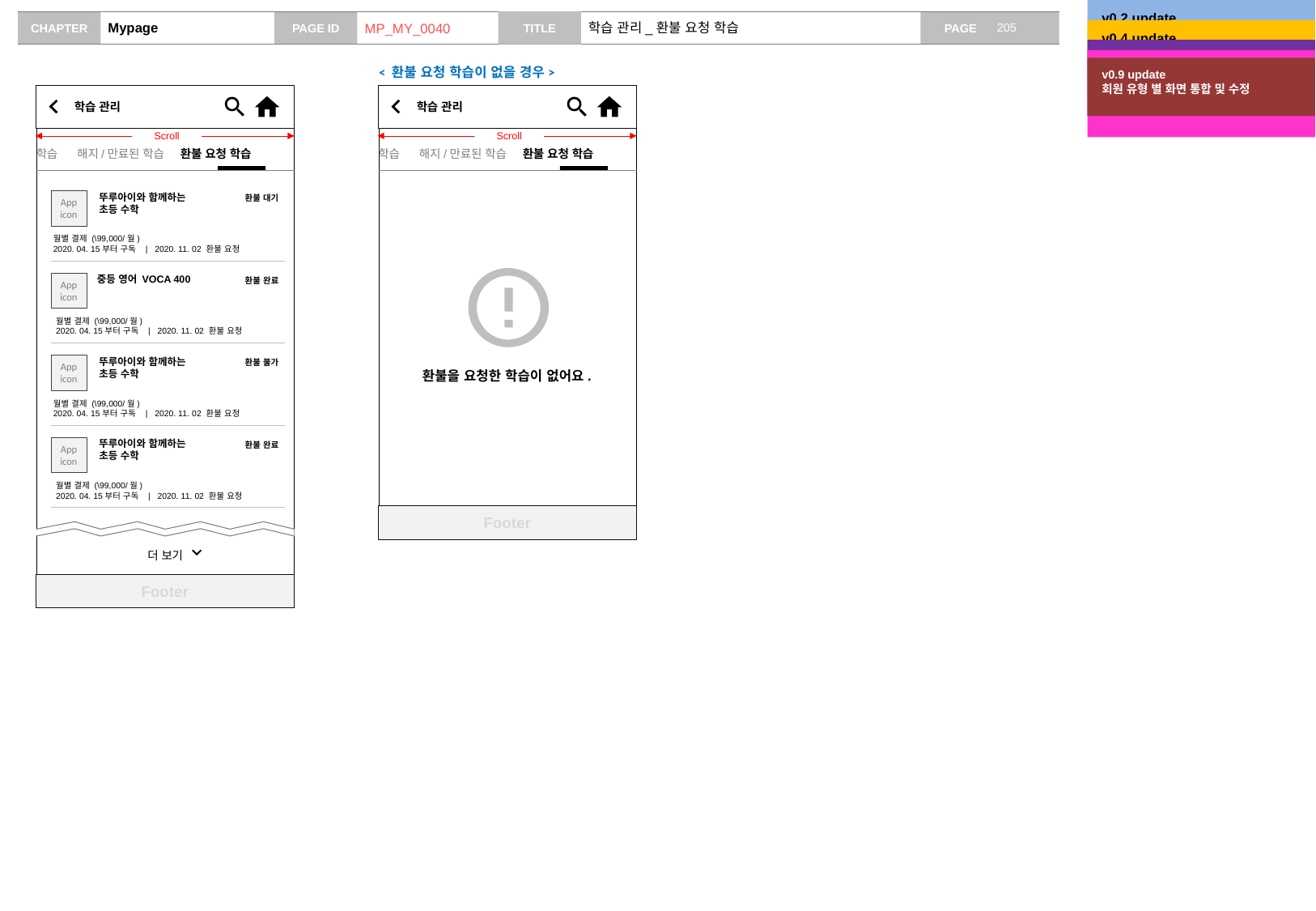

v0.2 update
제공 정보 추가
# Mypage
MP_MY_0040
학습 관리_환불 요청 학습
v0.4 update
no data case 추가
v0.6 update
구독 -> 학습
v0.7 update
목록 정보 수정
v0.9 update
회원 유형 별 화면 통합 및 수정

< 환불 요청 학습이 없을 경우>

학습 관리

학습 관리

Scroll
Scroll
학습      해지/만료된 학습     환불 요청 학습
학습      해지/만료된 학습     환불 요청 학습

App
icon
뚜루아이와 함께하는
초등 수학
환불 대기
월별 결제 (\99,000/월)
2020. 04. 15부터 구독   |   2020. 11. 02 환불 요청

App
icon
중등 영어 VOCA 400
환불 완료
월별 결제 (\99,000/월)
2020. 04. 15부터 구독   |   2020. 11. 02 환불 요청
App
icon
뚜루아이와 함께하는
초등 수학
환불 불가
월별 결제 (\99,000/월)
2020. 04. 15부터 구독   |   2020. 11. 02 환불 요청
환불을 요청한 학습이 없어요.
App
icon
뚜루아이와 함께하는
초등 수학
환불 완료
월별 결제 (\99,000/월)
2020. 04. 15부터 구독   |   2020. 11. 02 환불 요청
Footer

더 보기

Footer